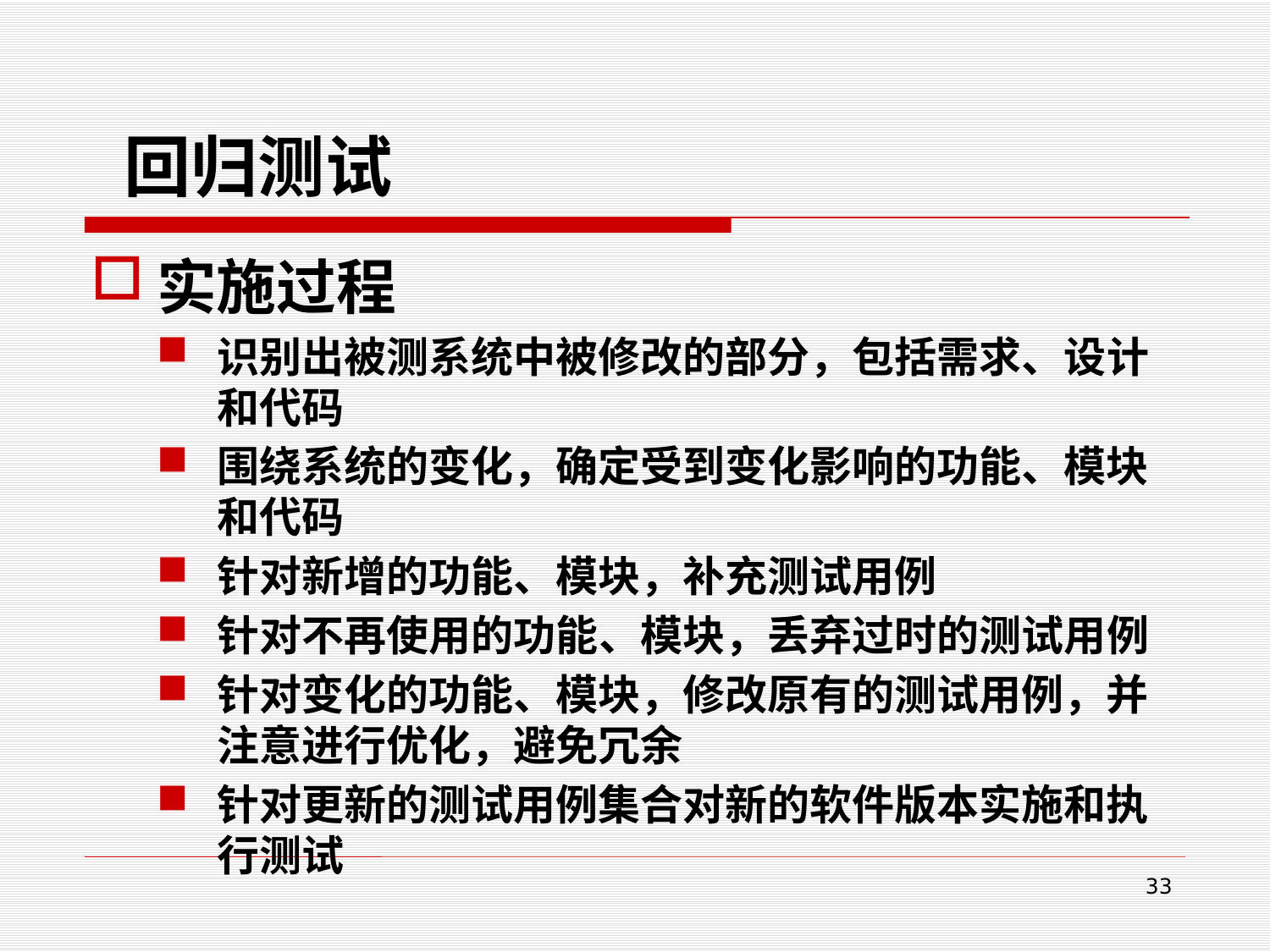

# 回归测试
实施过程
识别出被测系统中被修改的部分，包括需求、设计和代码
围绕系统的变化，确定受到变化影响的功能、模块和代码
针对新增的功能、模块，补充测试用例
针对不再使用的功能、模块，丢弃过时的测试用例
针对变化的功能、模块，修改原有的测试用例，并注意进行优化，避免冗余
针对更新的测试用例集合对新的软件版本实施和执行测试
33